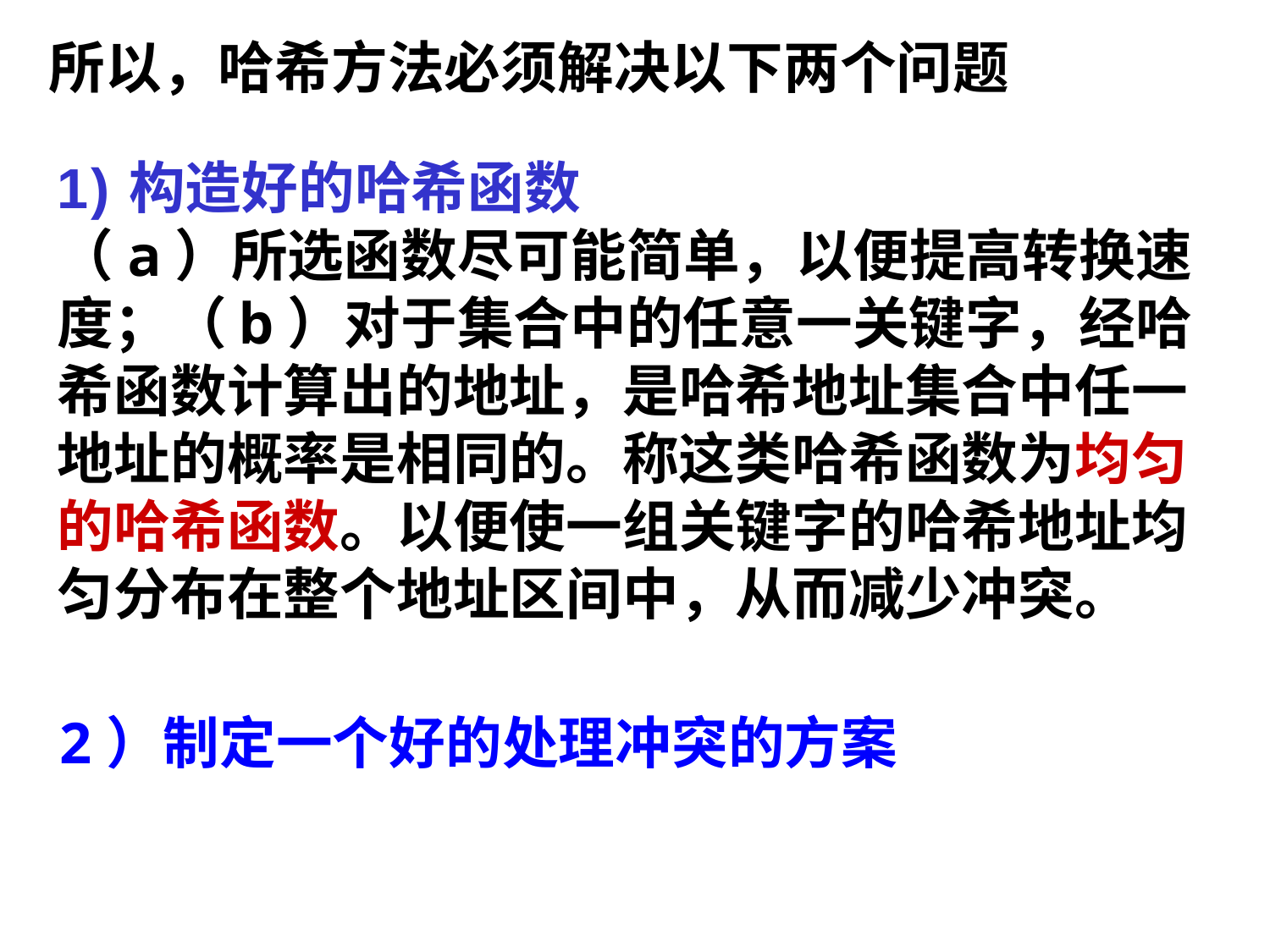

所以，哈希方法必须解决以下两个问题
构造好的哈希函数
（a）所选函数尽可能简单，以便提高转换速度；（b）对于集合中的任意一关键字，经哈希函数计算出的地址，是哈希地址集合中任一地址的概率是相同的。称这类哈希函数为均匀的哈希函数。以便使一组关键字的哈希地址均匀分布在整个地址区间中，从而减少冲突。
2）制定一个好的处理冲突的方案